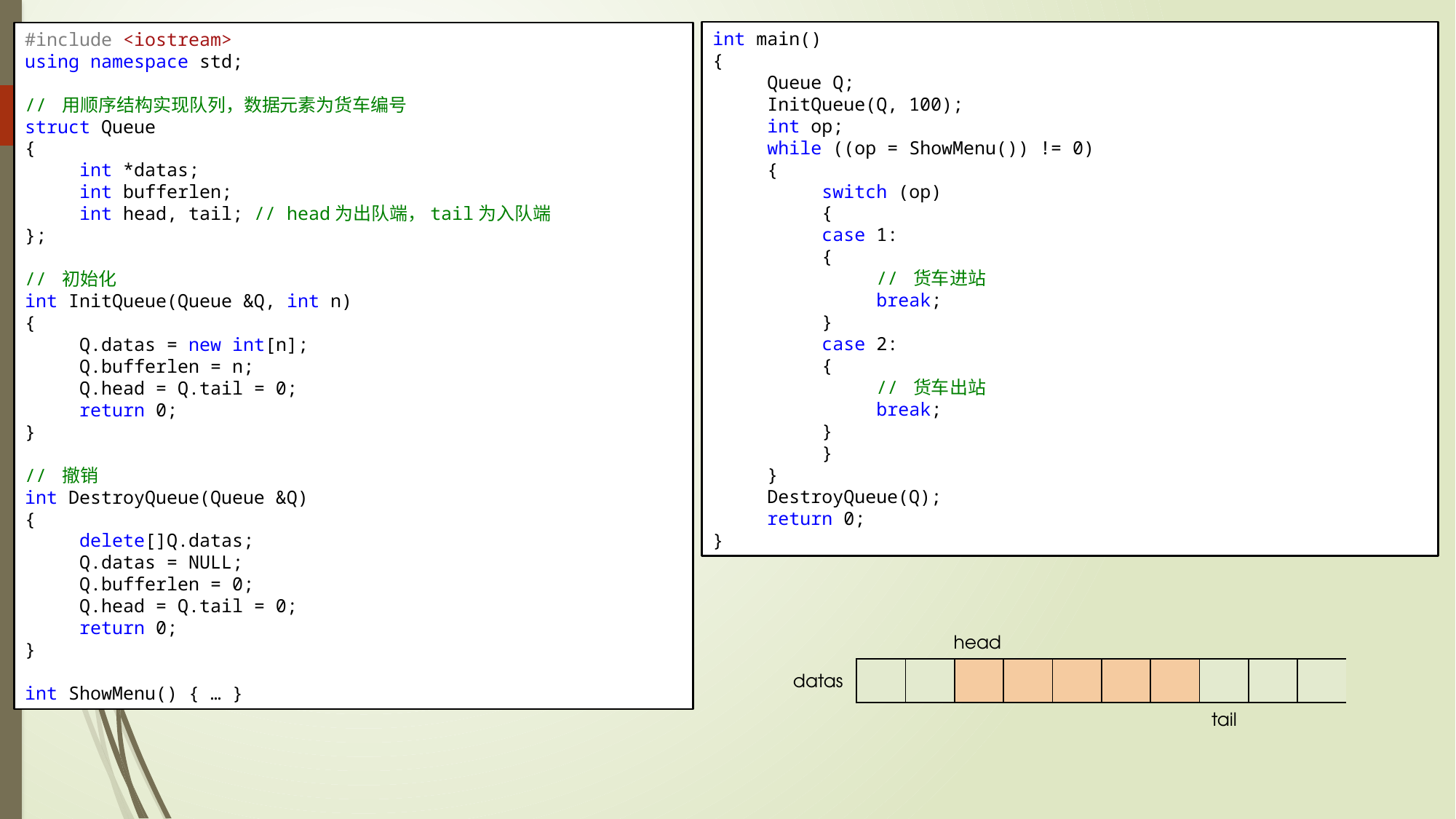

int main()
{
Queue Q;
InitQueue(Q, 100);
int op;
while ((op = ShowMenu()) != 0)
{
switch (op)
{
case 1:
{
// 货车进站
break;
}
case 2:
{
// 货车出站
break;
}
}
}
DestroyQueue(Q);
return 0;
}
#include <iostream>
using namespace std;

// 用顺序结构实现队列，数据元素为货车编号
struct Queue
{
int *datas;
int bufferlen;
int head, tail; // head为出队端，tail为入队端
};

// 初始化
int InitQueue(Queue &Q, int n)
{
Q.datas = new int[n];
Q.bufferlen = n;
Q.head = Q.tail = 0;
return 0;
}

// 撤销
int DestroyQueue(Queue &Q)
{
delete[]Q.datas;
Q.datas = NULL;
Q.bufferlen = 0;
Q.head = Q.tail = 0;
return 0;
}

int ShowMenu() { … }
head
|  |  |  |  |  |  |  |  |  |  |
| --- | --- | --- | --- | --- | --- | --- | --- | --- | --- |
datas
tail